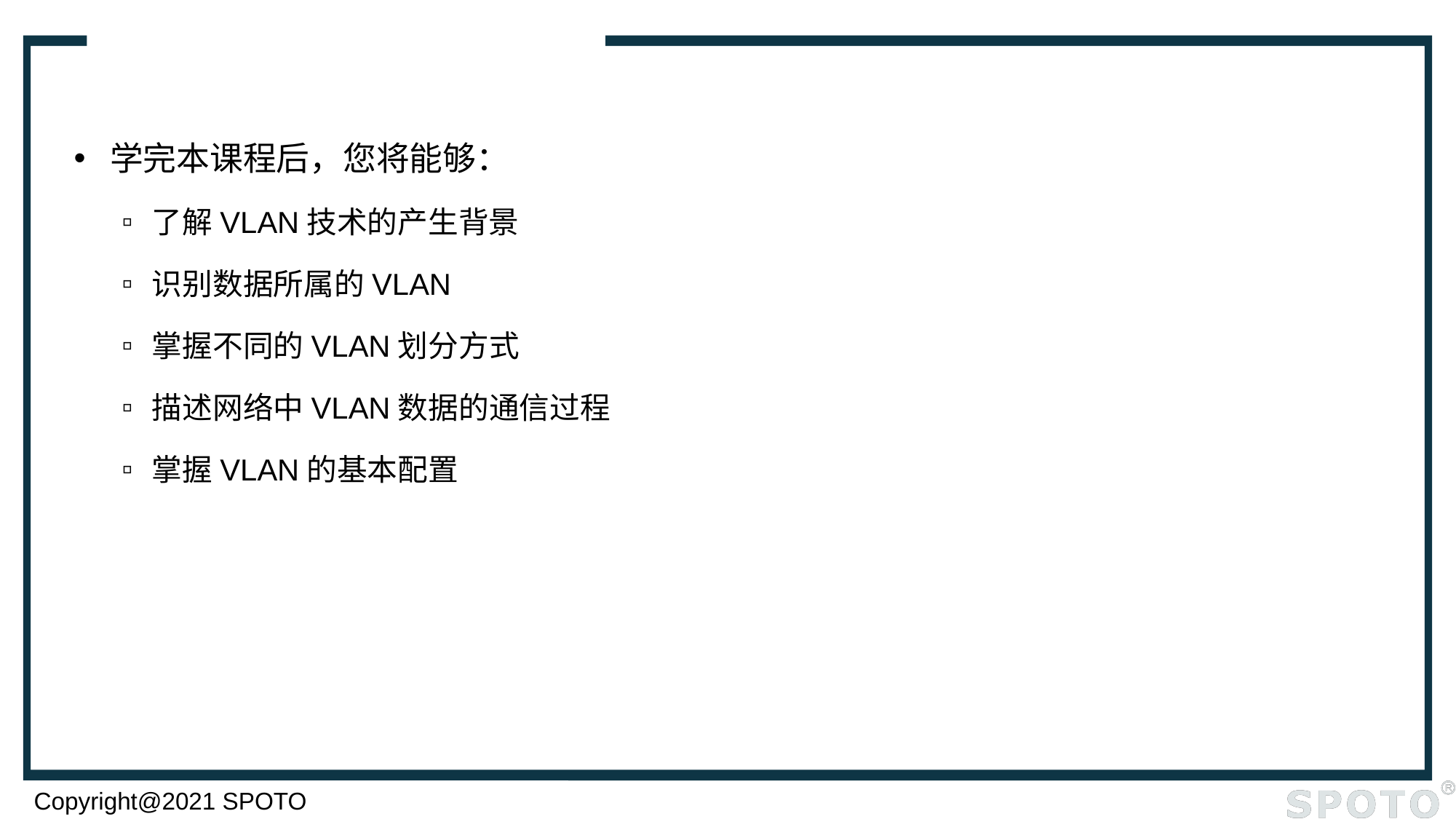

#
学完本课程后，您将能够：
了解VLAN技术的产生背景
识别数据所属的VLAN
掌握不同的VLAN划分方式
描述网络中VLAN数据的通信过程
掌握VLAN的基本配置